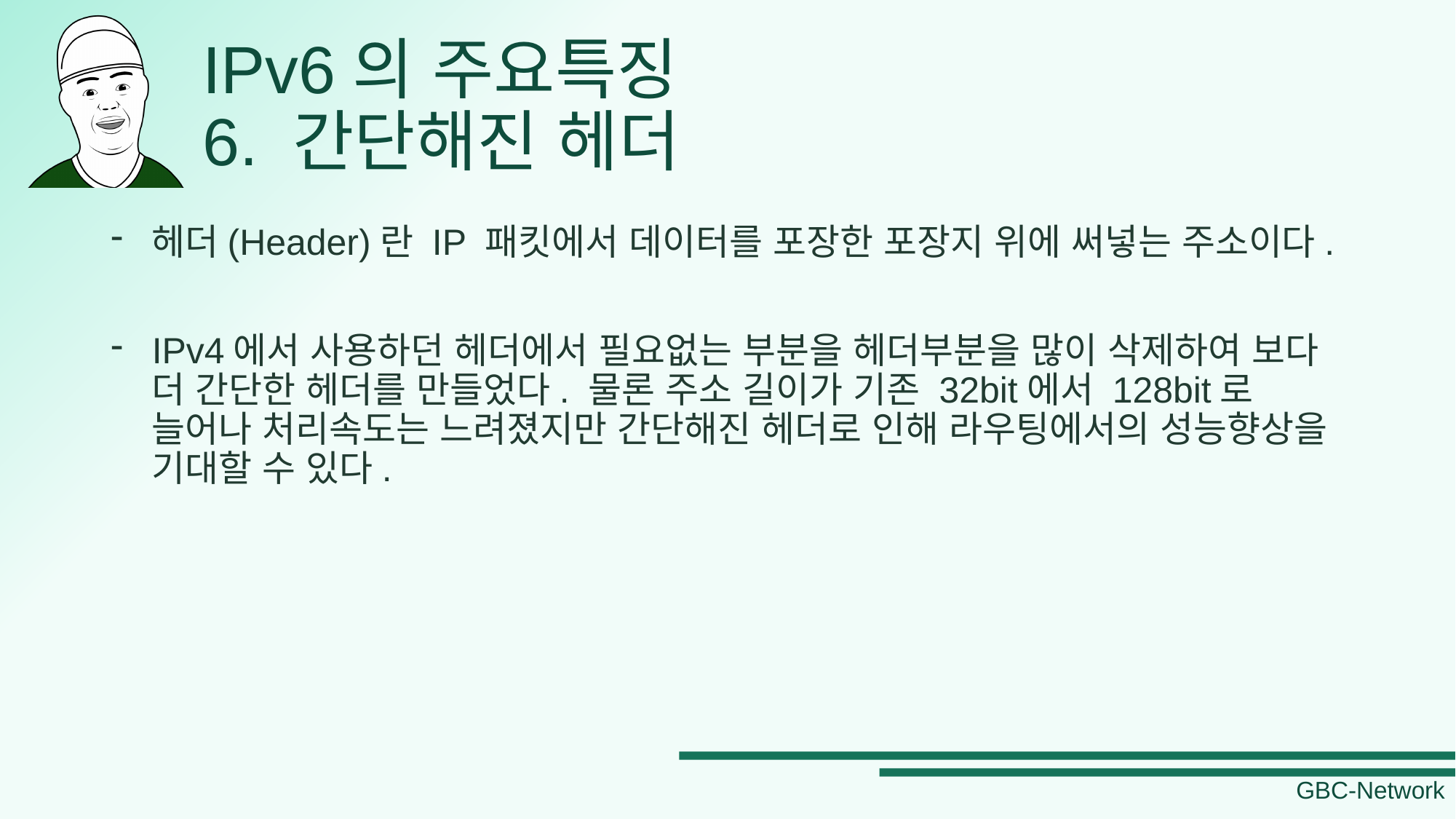

# IPv6의 주요특징 6. 간단해진 헤더
헤더(Header)란 IP 패킷에서 데이터를 포장한 포장지 위에 써넣는 주소이다.

IPv4에서 사용하던 헤더에서 필요없는 부분을 헤더부분을 많이 삭제하여 보다 더 간단한 헤더를 만들었다. 물론 주소 길이가 기존 32bit에서 128bit로 늘어나 처리속도는 느려졌지만 간단해진 헤더로 인해 라우팅에서의 성능향상을 기대할 수 있다.